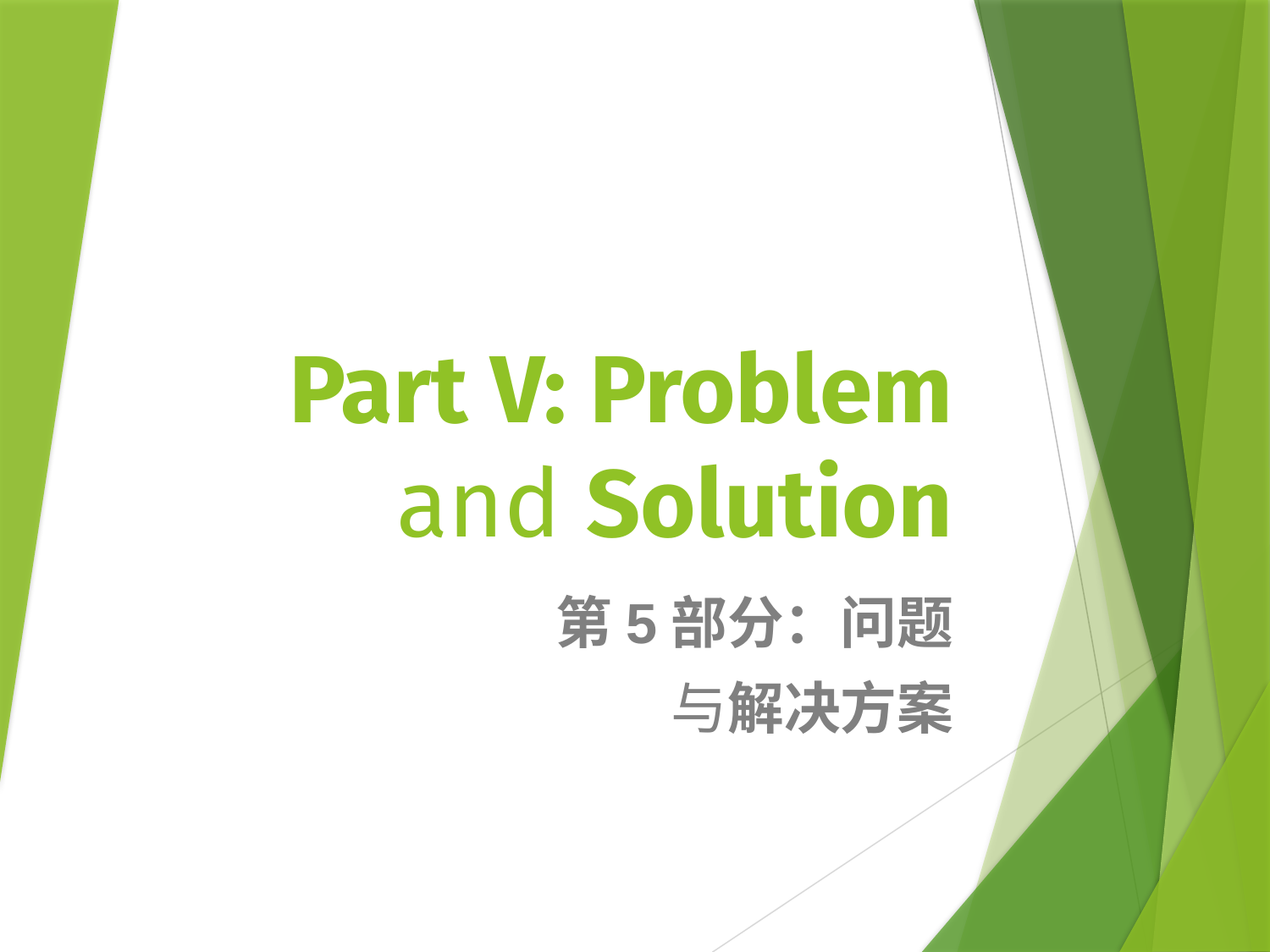

# Part V: Problem and Solution
第5部分：问题
与解决方案